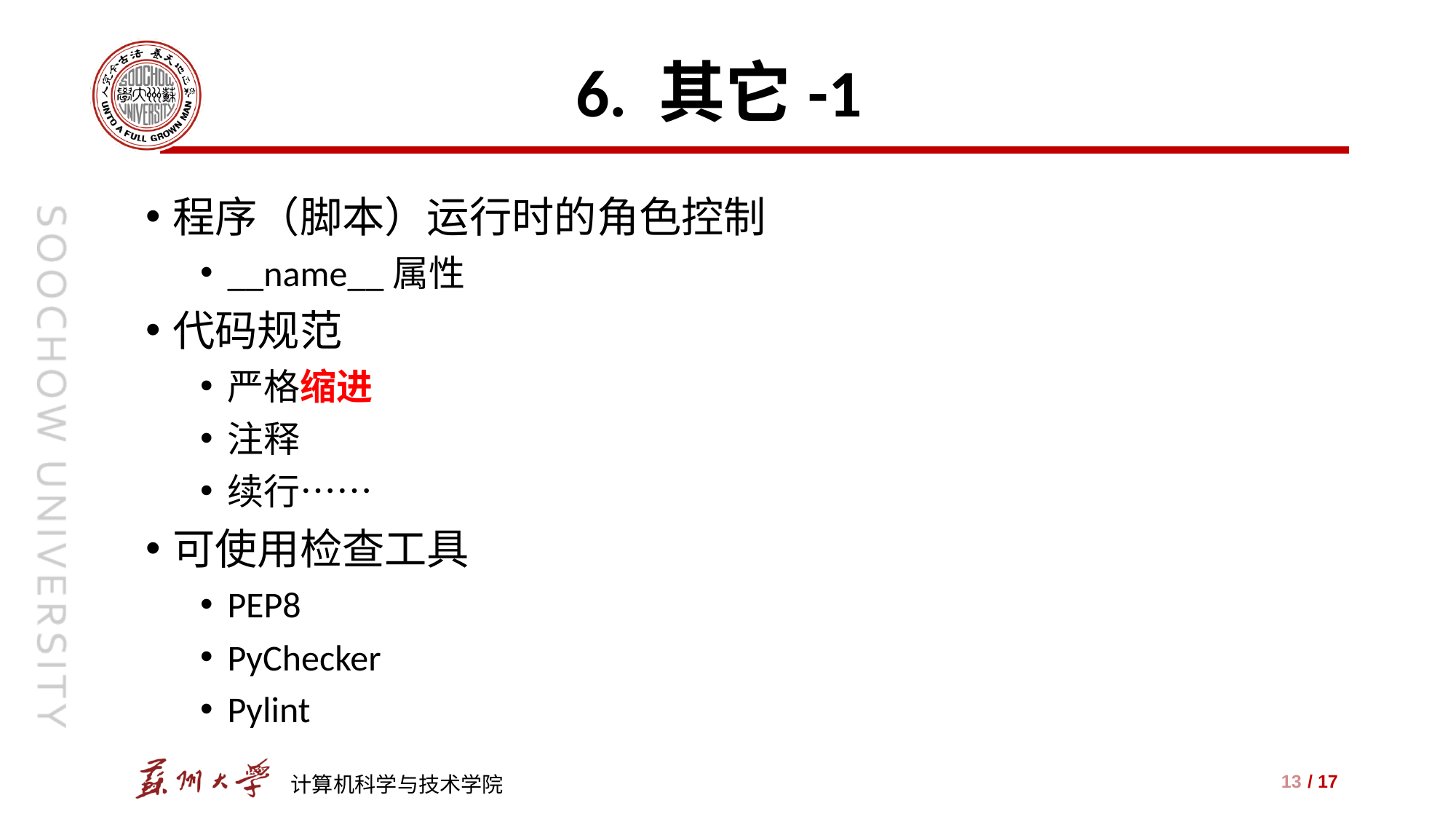

# 6. 其它-1
程序（脚本）运行时的角色控制
__name__属性
代码规范
严格缩进
注释
续行……
可使用检查工具
PEP8
PyChecker
Pylint

13